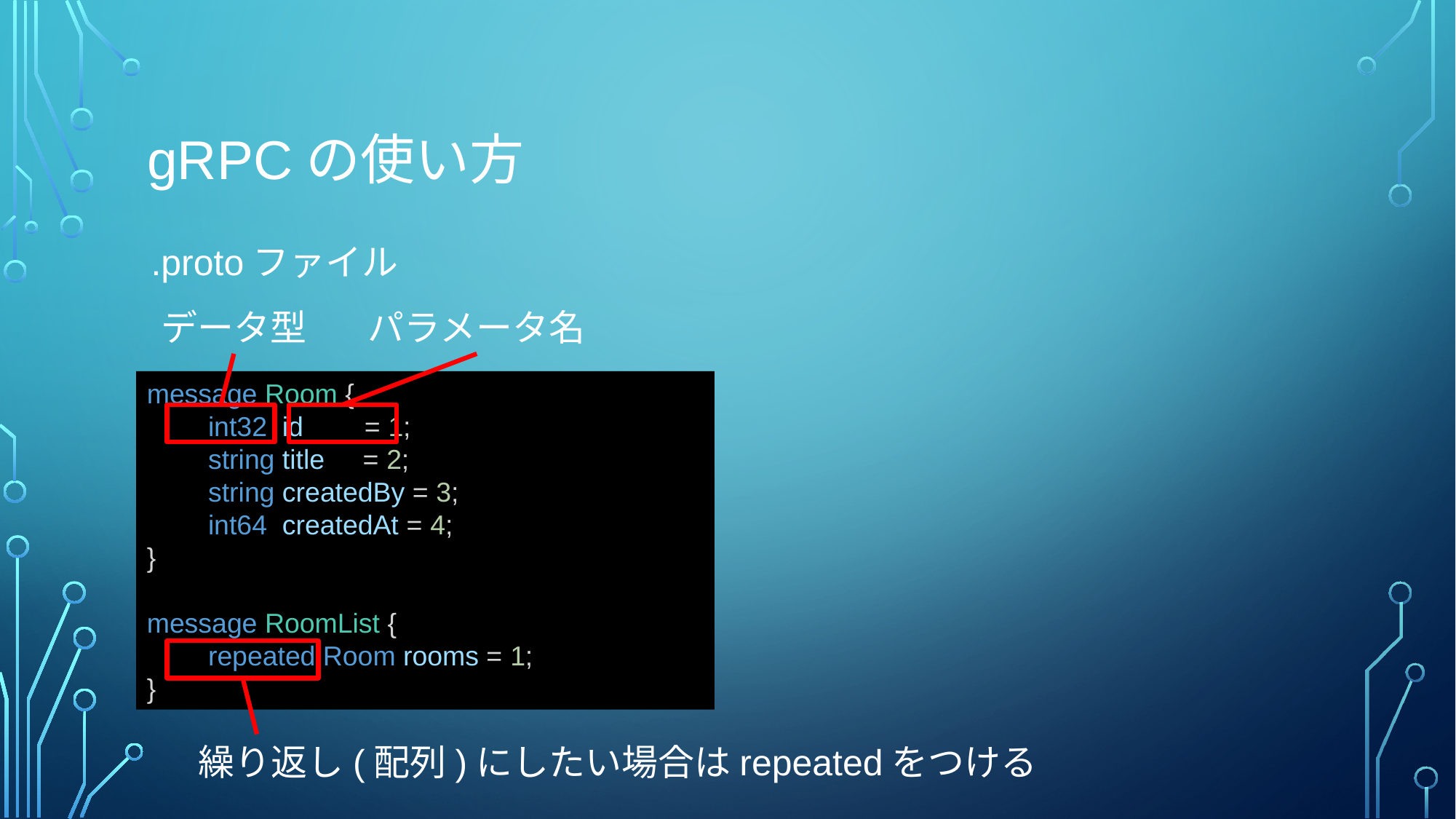

# gRPCの使い方
.protoファイル
データ型
パラメータ名
message Room {
　　int32  id        = 1;
　　string title     = 2;
　　string createdBy = 3;
　　int64  createdAt = 4;
}
message RoomList {
　　repeated Room rooms = 1;
}

繰り返し(配列)にしたい場合はrepeatedをつける